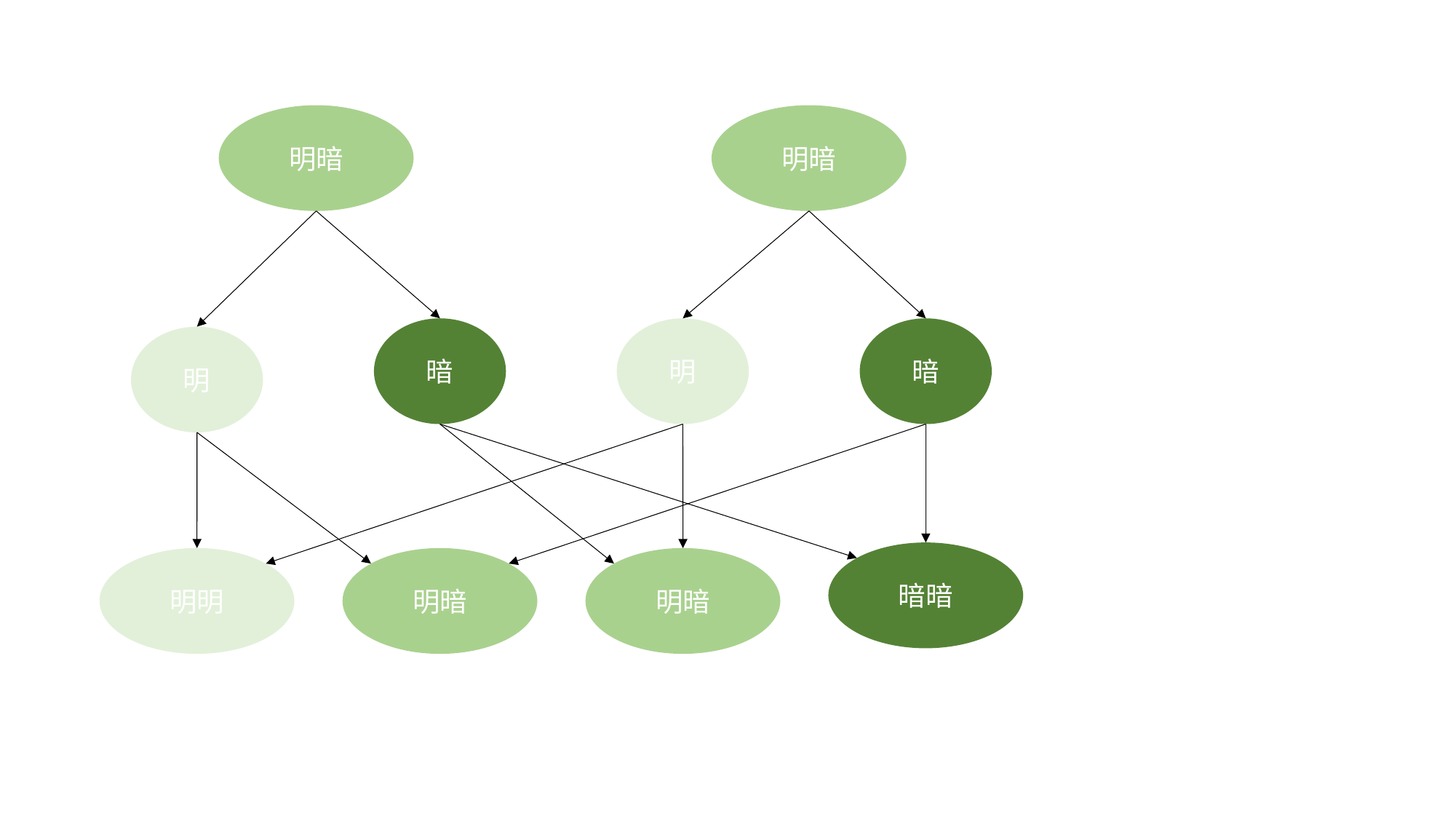

明暗
明暗
明
暗
暗
明
暗暗
明明
明暗
明暗